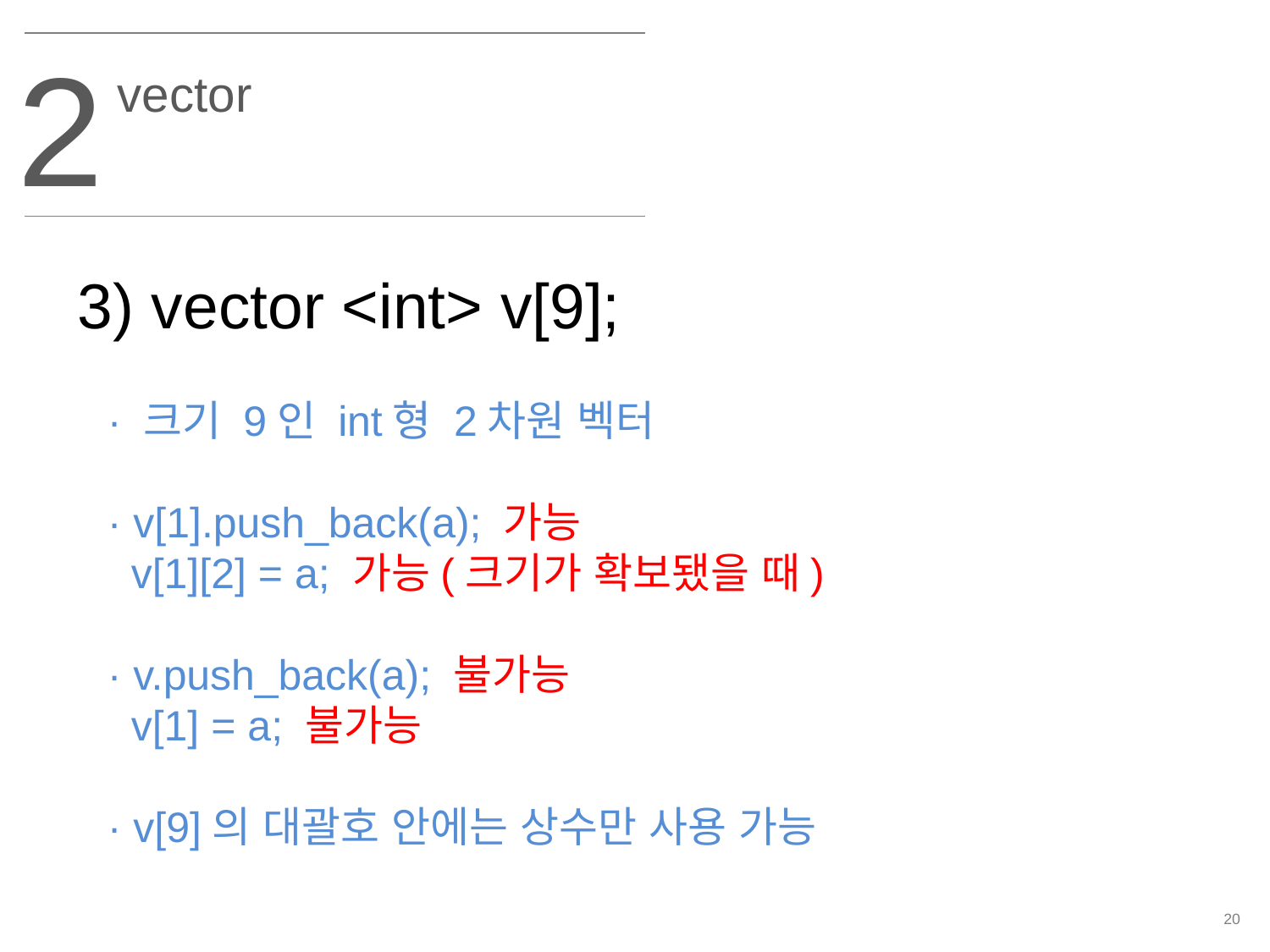

2
vector
3) vector <int> v[9];
· 크기 9인 int형 2차원 벡터

· v[1].push_back(a); 가능
  v[1][2] = a; 가능(크기가 확보됐을 때)

· v.push_back(a); 불가능
  v[1] = a; 불가능

· v[9]의 대괄호 안에는 상수만 사용 가능